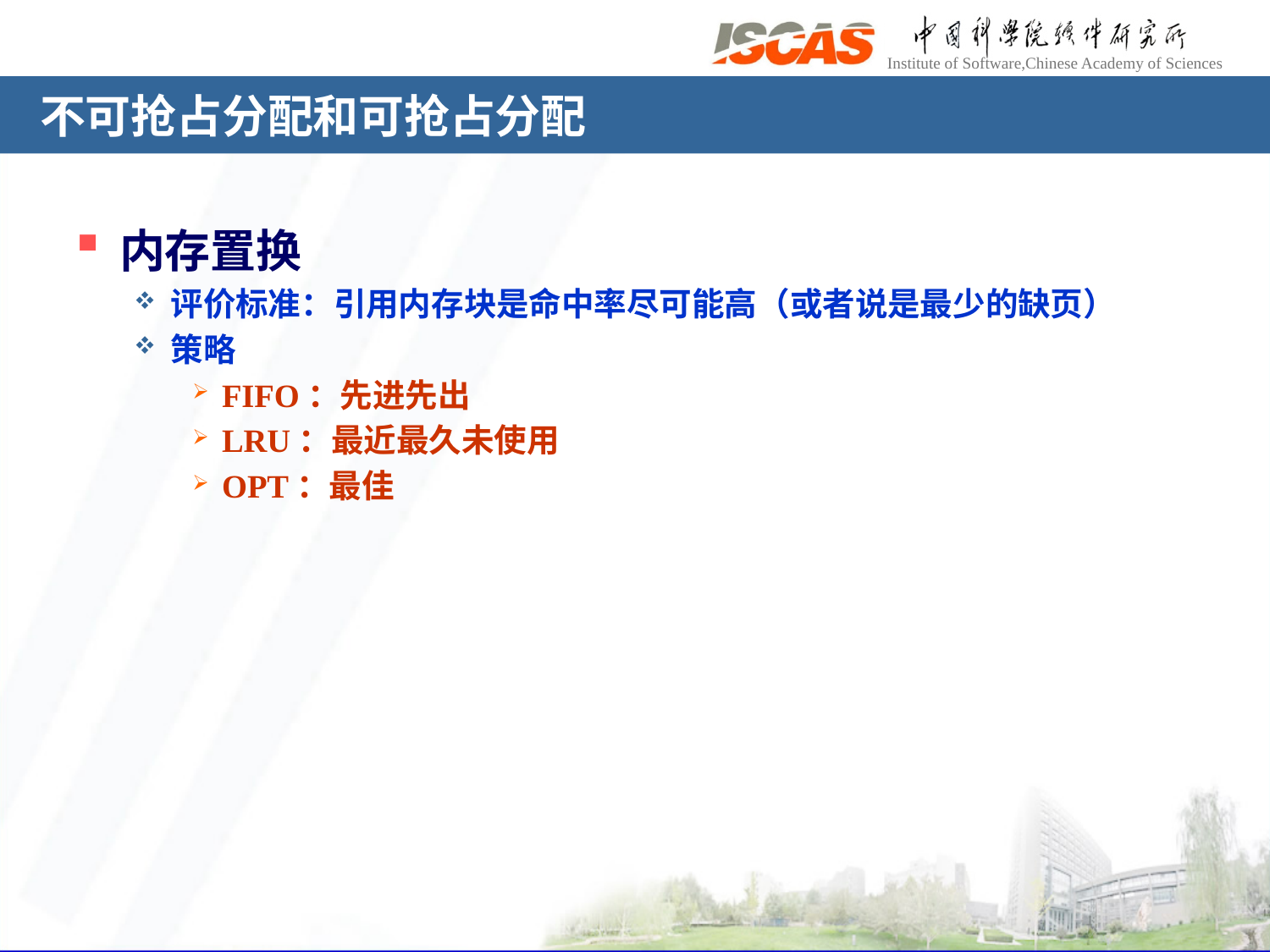

# 不可抢占分配和可抢占分配
内存置换
评价标准：引用内存块是命中率尽可能高（或者说是最少的缺页）
策略
FIFO：先进先出
LRU：最近最久未使用
OPT：最佳